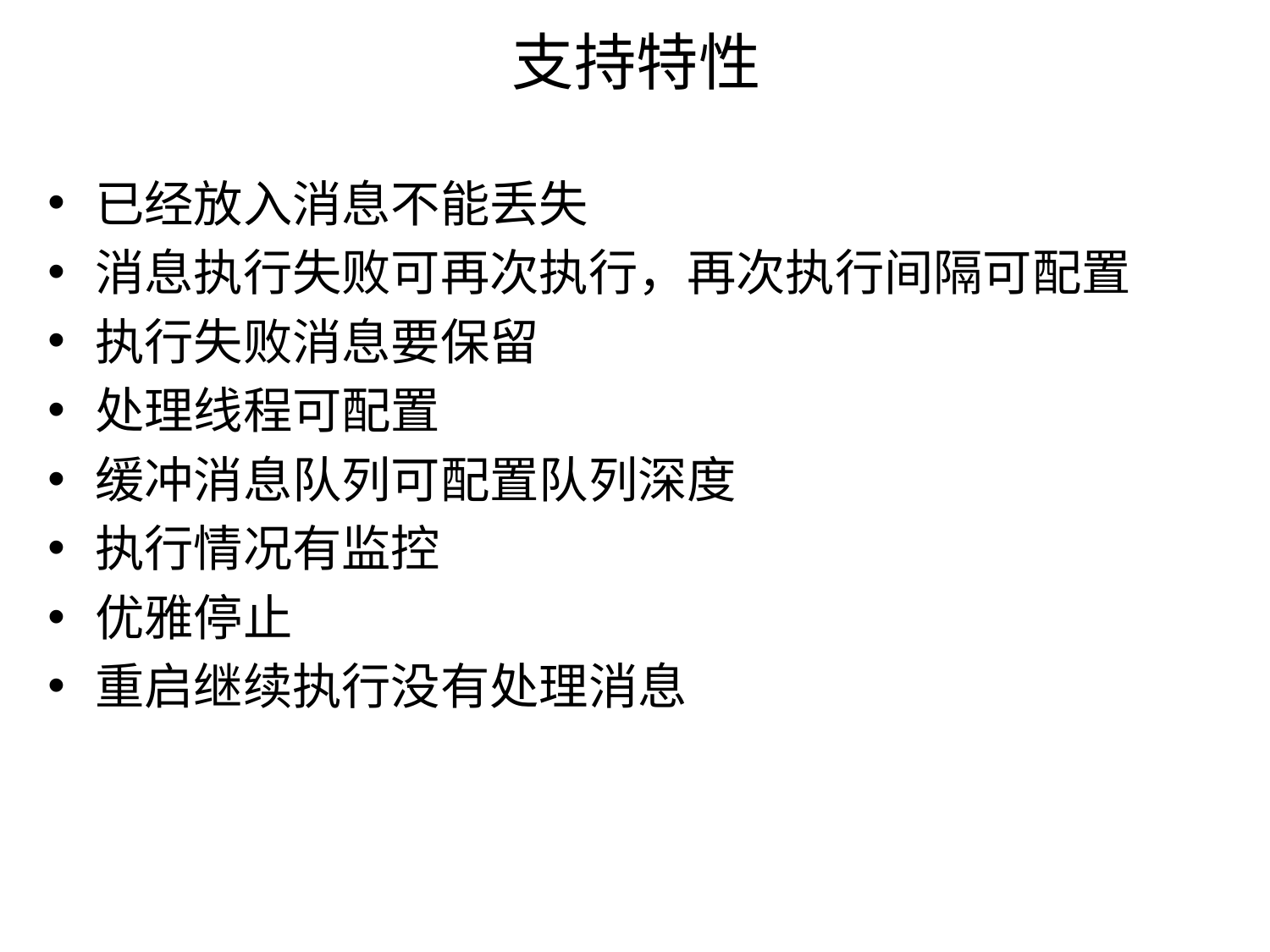

# 支持特性
已经放入消息不能丢失
消息执行失败可再次执行，再次执行间隔可配置
执行失败消息要保留
处理线程可配置
缓冲消息队列可配置队列深度
执行情况有监控
优雅停止
重启继续执行没有处理消息